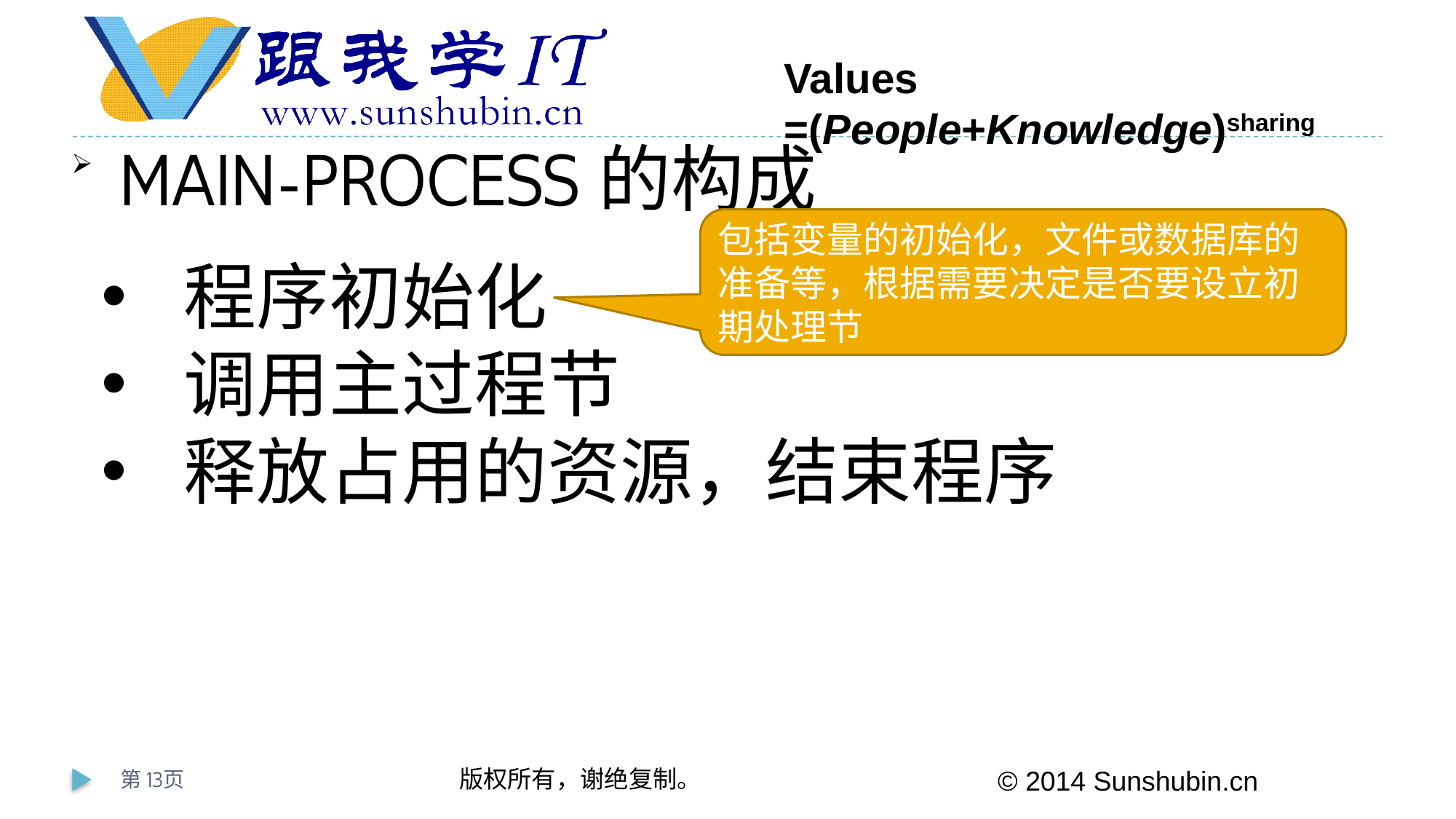

MAIN-PROCESS的构成
包括变量的初始化，文件或数据库的准备等，根据需要决定是否要设立初期处理节
程序初始化
调用主过程节
释放占用的资源，结束程序
第13页